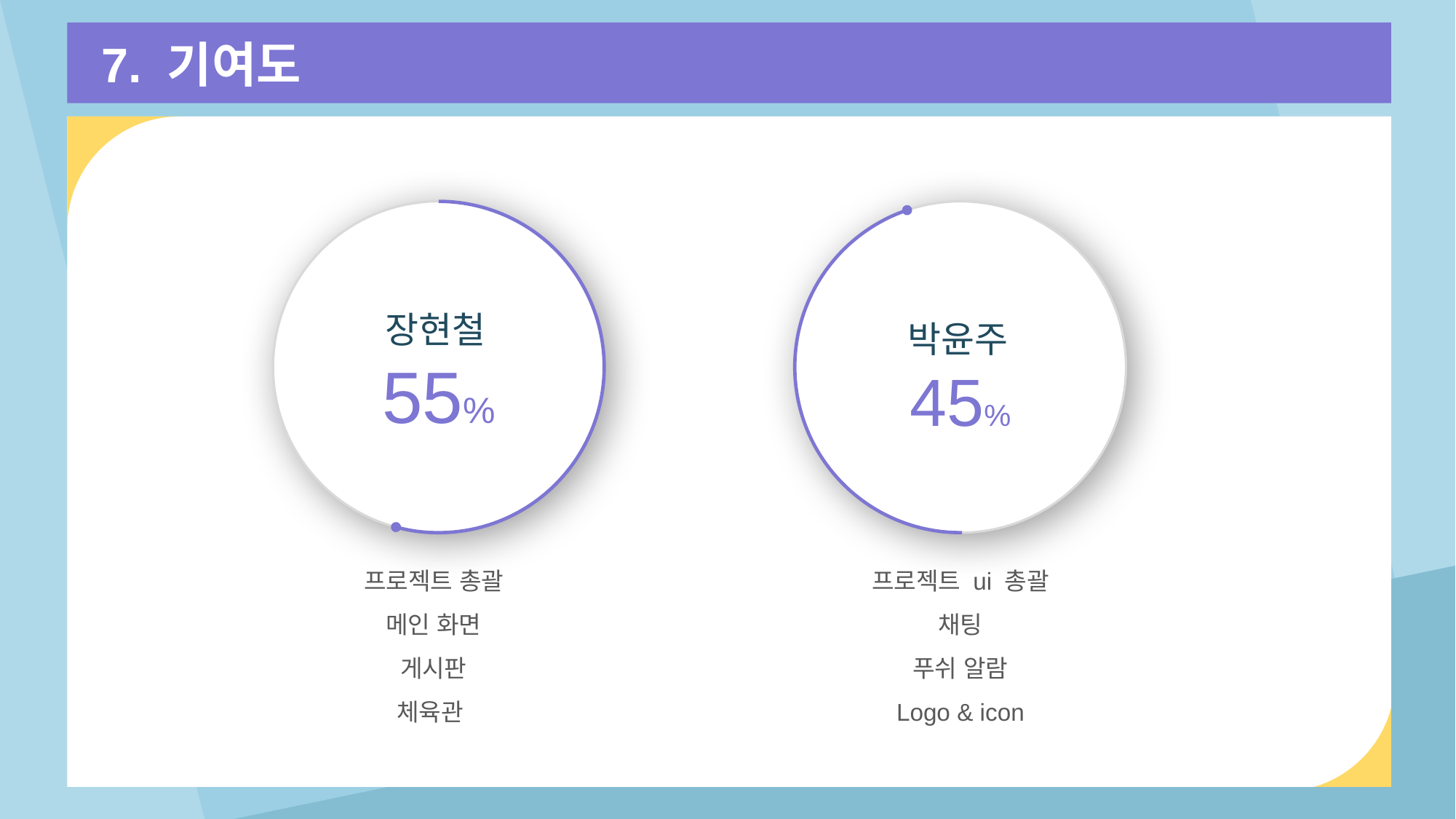

7. 기여도

장현철
55%

박윤주
45%

프로젝트 ui 총괄
채팅
푸쉬 알람
Logo & icon
프로젝트 총괄
메인 화면
게시판
체육관